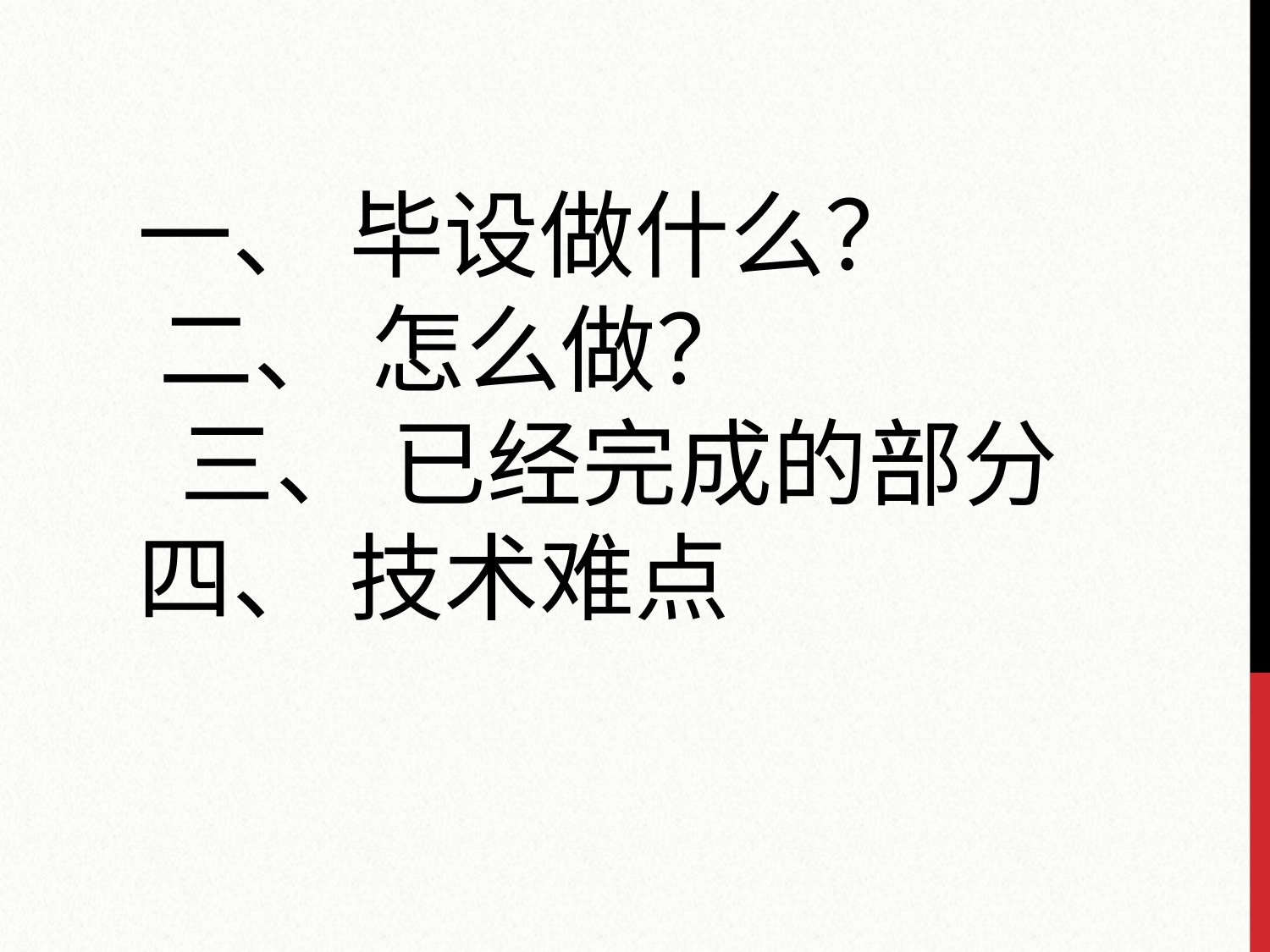

# 一、 毕设做什么？ 二、 怎么做？ 三、 已经完成的部分 四、 技术难点